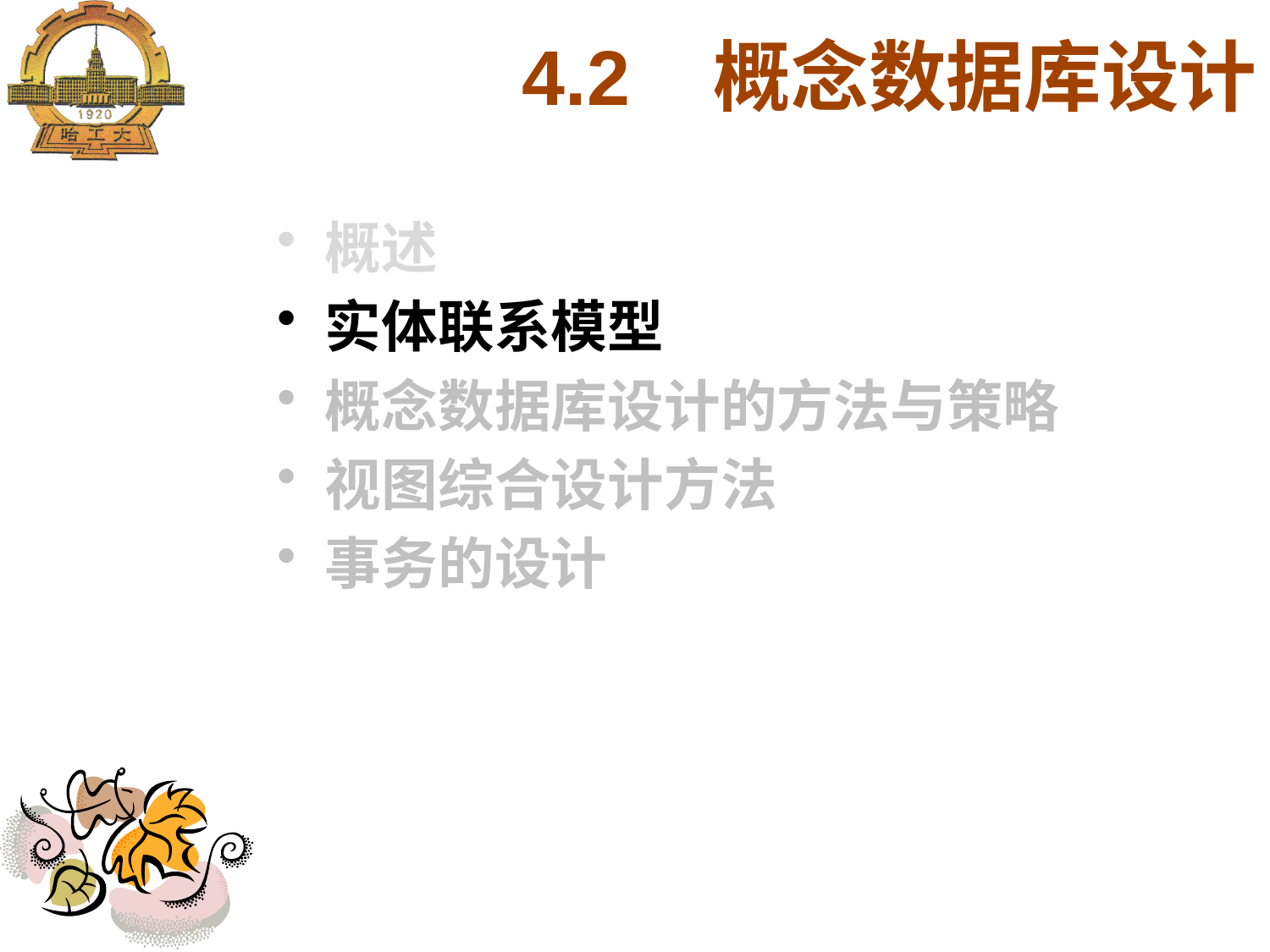

4.2   概念数据库设计
概述
实体联系模型
概念数据库设计的方法与策略
视图综合设计方法
事务的设计